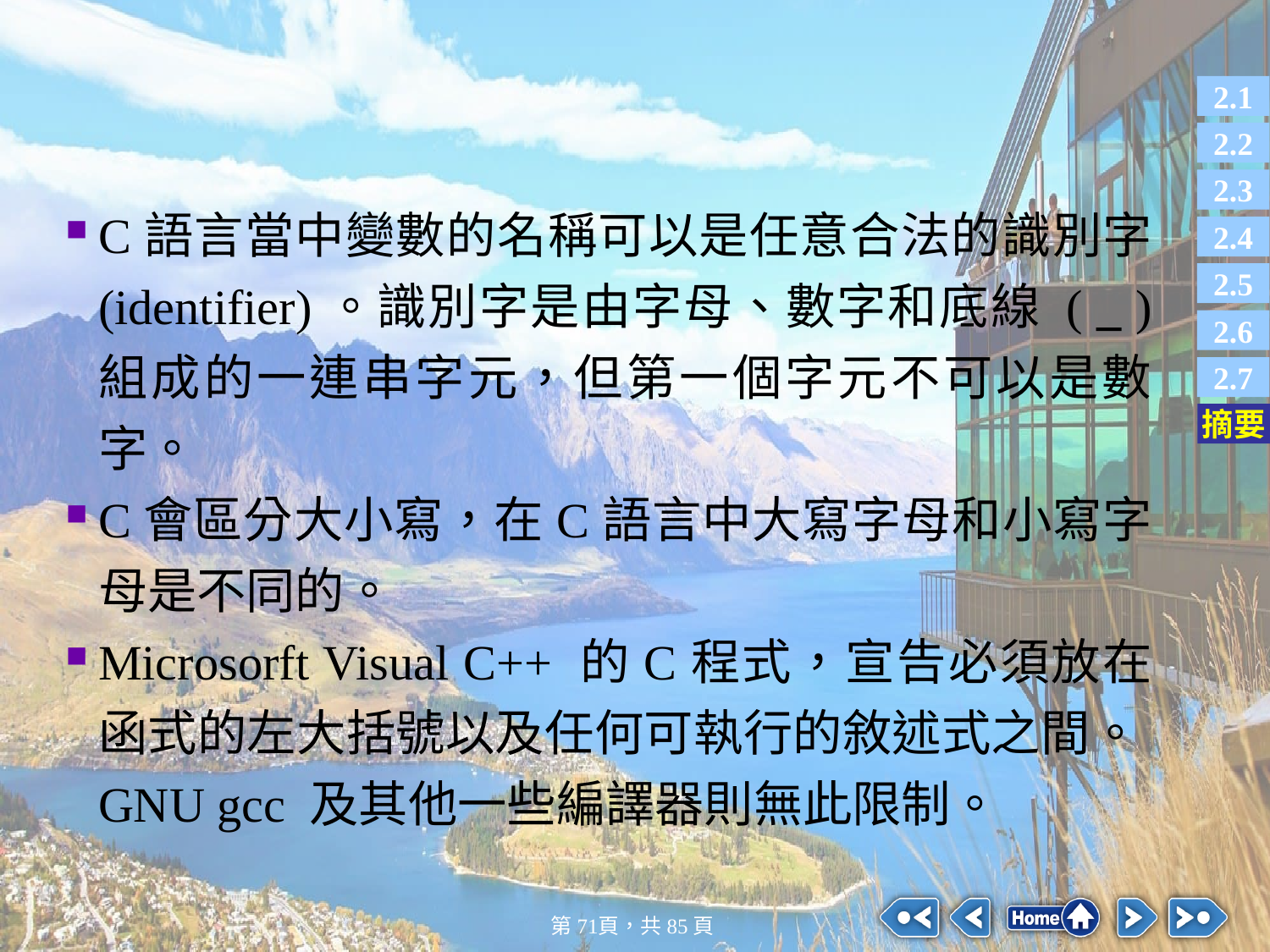

#
C語言當中變數的名稱可以是任意合法的識別字 (identifier)。識別字是由字母、數字和底線 ( _ ) 組成的一連串字元，但第一個字元不可以是數字。
C會區分大小寫，在C語言中大寫字母和小寫字母是不同的。
Microsorft Visual C++ 的C程式，宣告必須放在函式的左大括號以及任何可執行的敘述式之間。GNU gcc 及其他一些編譯器則無此限制。